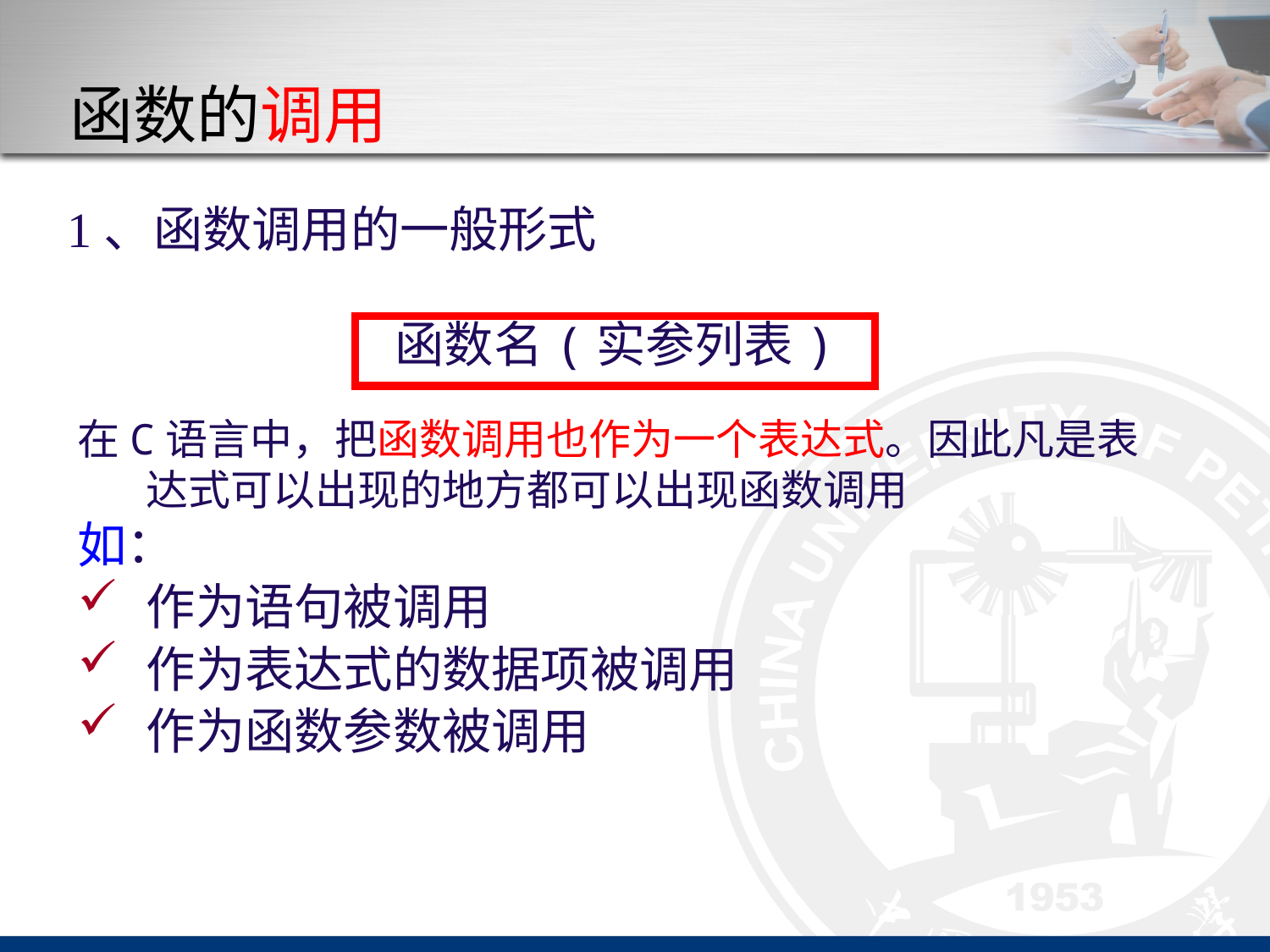

# 函数的调用
1、函数调用的一般形式
函数名(实参列表)
在C语言中，把函数调用也作为一个表达式。因此凡是表达式可以出现的地方都可以出现函数调用
如：
作为语句被调用
作为表达式的数据项被调用
作为函数参数被调用